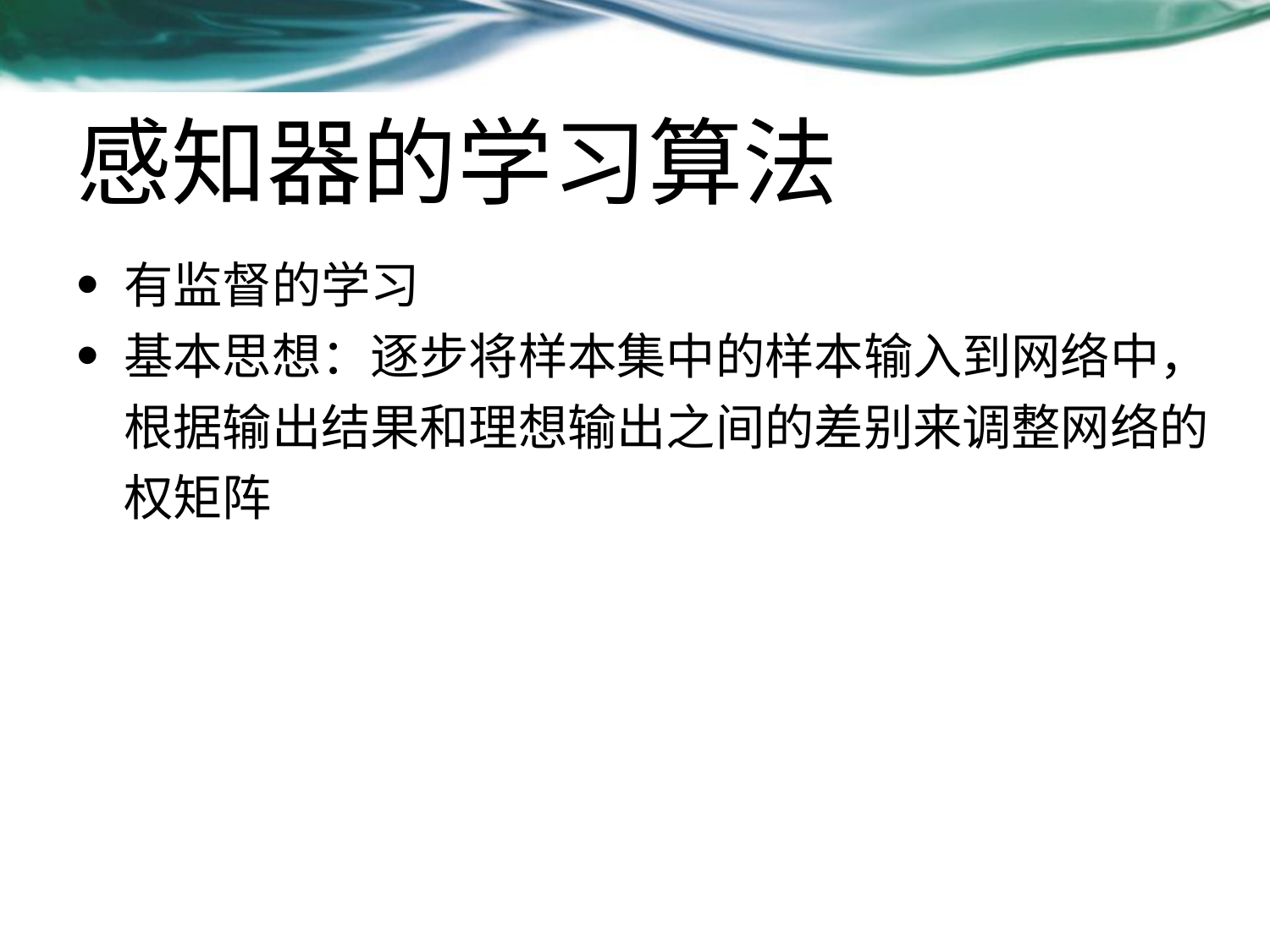

# 感知器的学习算法
有监督的学习
基本思想：逐步将样本集中的样本输入到网络中，根据输出结果和理想输出之间的差别来调整网络的权矩阵